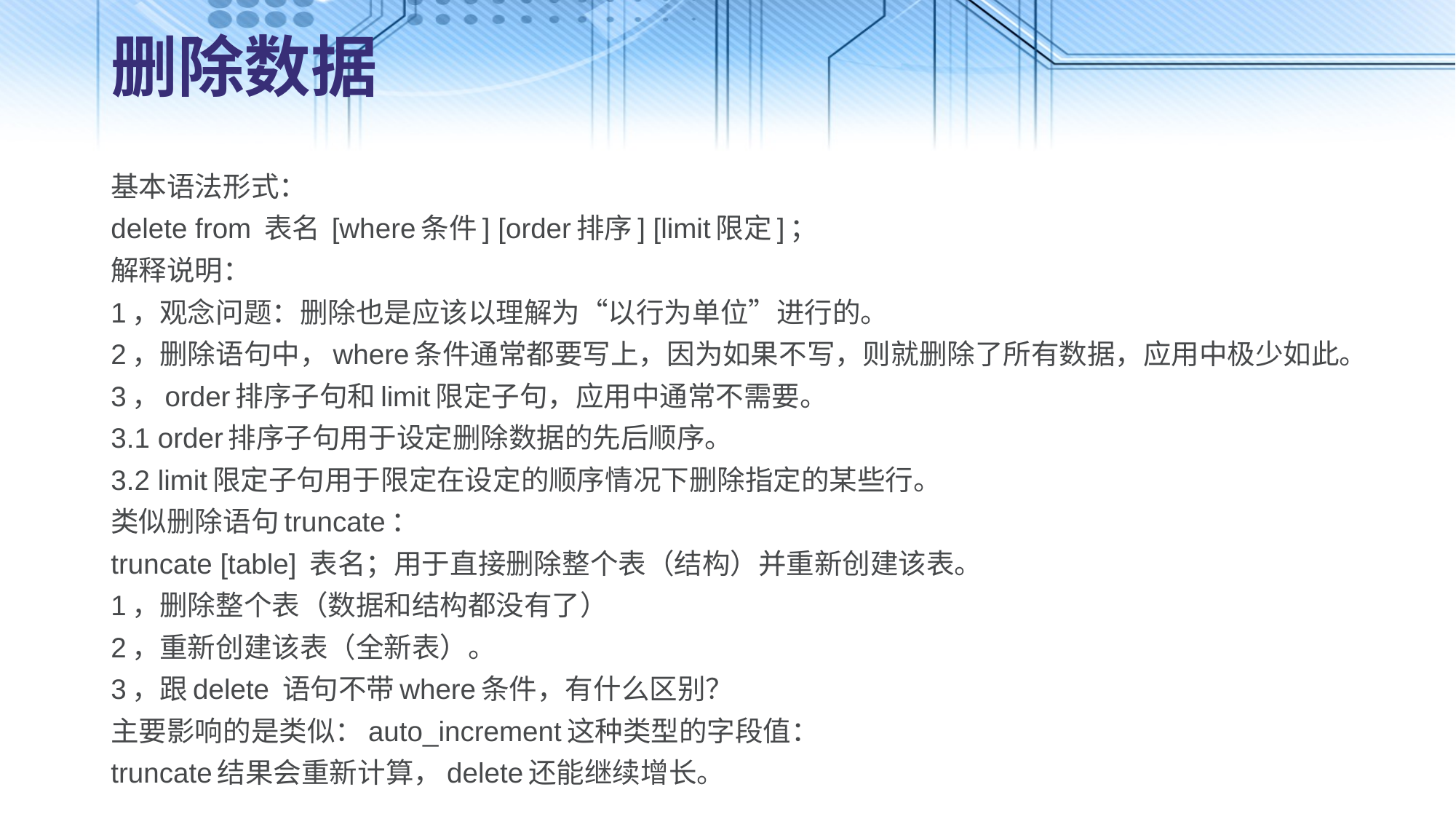

# 删除数据
基本语法形式：
delete from 表名 [where条件] [order排序] [limit限定]；
解释说明：
1，观念问题：删除也是应该以理解为“以行为单位”进行的。
2，删除语句中，where条件通常都要写上，因为如果不写，则就删除了所有数据，应用中极少如此。
3，order排序子句和limit限定子句，应用中通常不需要。
3.1 order排序子句用于设定删除数据的先后顺序。
3.2 limit限定子句用于限定在设定的顺序情况下删除指定的某些行。
类似删除语句truncate：
truncate [table] 表名；用于直接删除整个表（结构）并重新创建该表。
1，删除整个表（数据和结构都没有了）
2，重新创建该表（全新表）。
3，跟delete 语句不带where条件，有什么区别？
主要影响的是类似：auto_increment这种类型的字段值：
truncate结果会重新计算，delete还能继续增长。